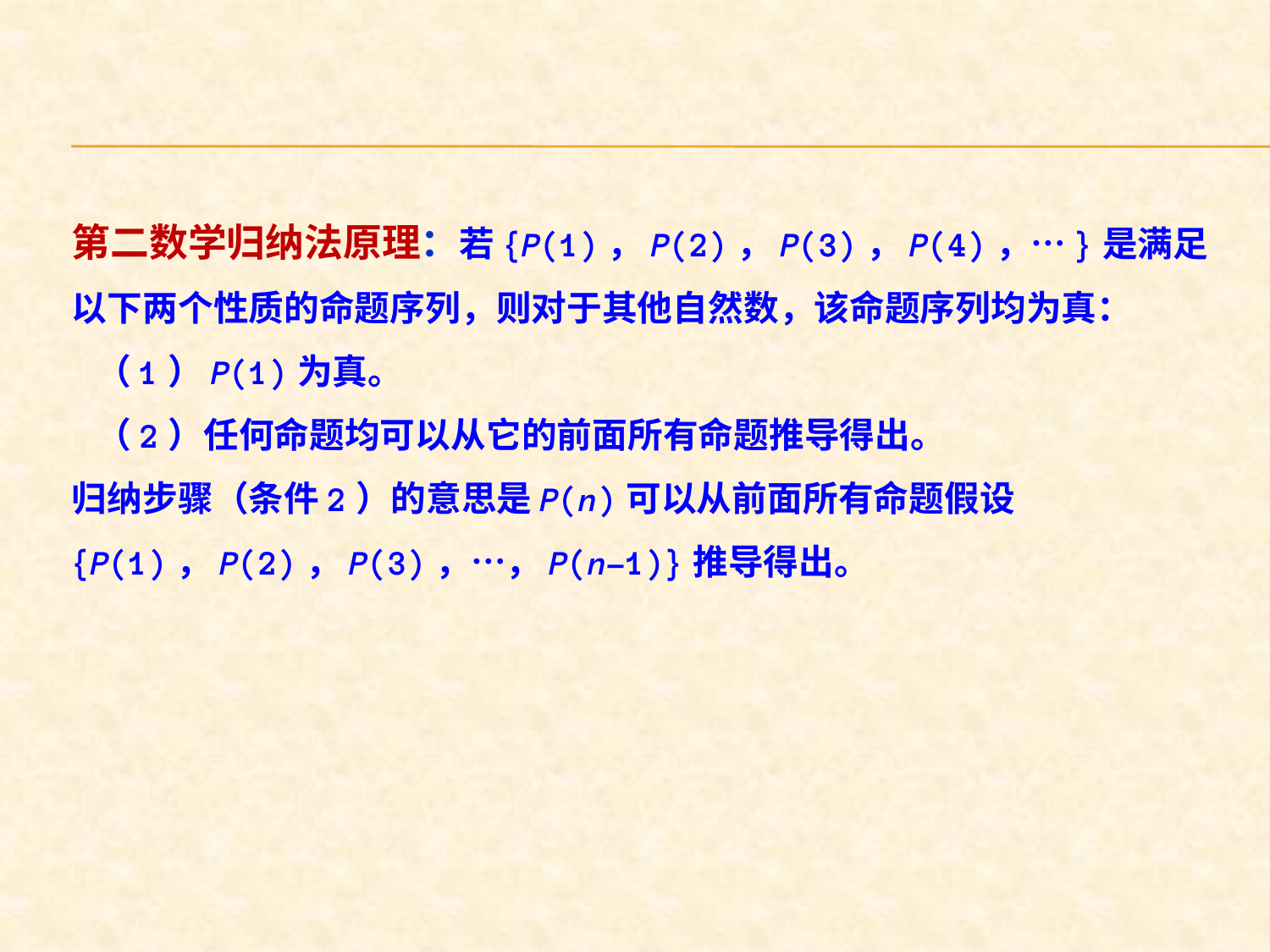

第二数学归纳法原理：若{P(1)，P(2)，P(3)，P(4)，…}是满足以下两个性质的命题序列，则对于其他自然数，该命题序列均为真：
  （1）P(1)为真。
  （2）任何命题均可以从它的前面所有命题推导得出。
归纳步骤（条件2）的意思是P(n)可以从前面所有命题假设{P(1)，P(2)，P(3)，…，P(n-1)}推导得出。